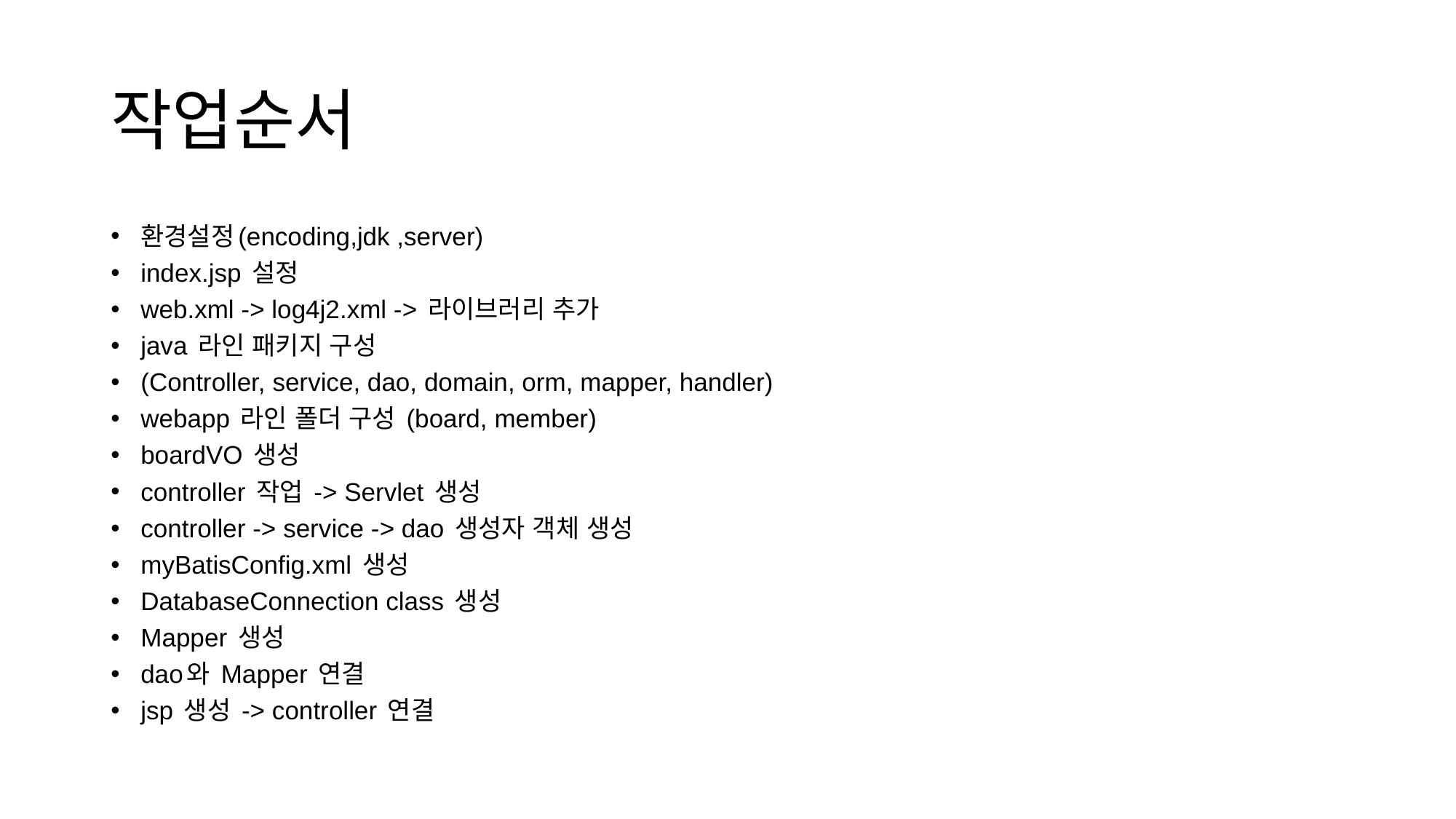

# 작업순서
환경설정(encoding,jdk ,server)
index.jsp 설정
web.xml -> log4j2.xml -> 라이브러리 추가
java 라인 패키지 구성
(Controller, service, dao, domain, orm, mapper, handler)
webapp 라인 폴더 구성 (board, member)
boardVO 생성
controller 작업 -> Servlet 생성
controller -> service -> dao 생성자 객체 생성
myBatisConfig.xml 생성
DatabaseConnection class 생성
Mapper 생성
dao와 Mapper 연결
jsp 생성 -> controller 연결